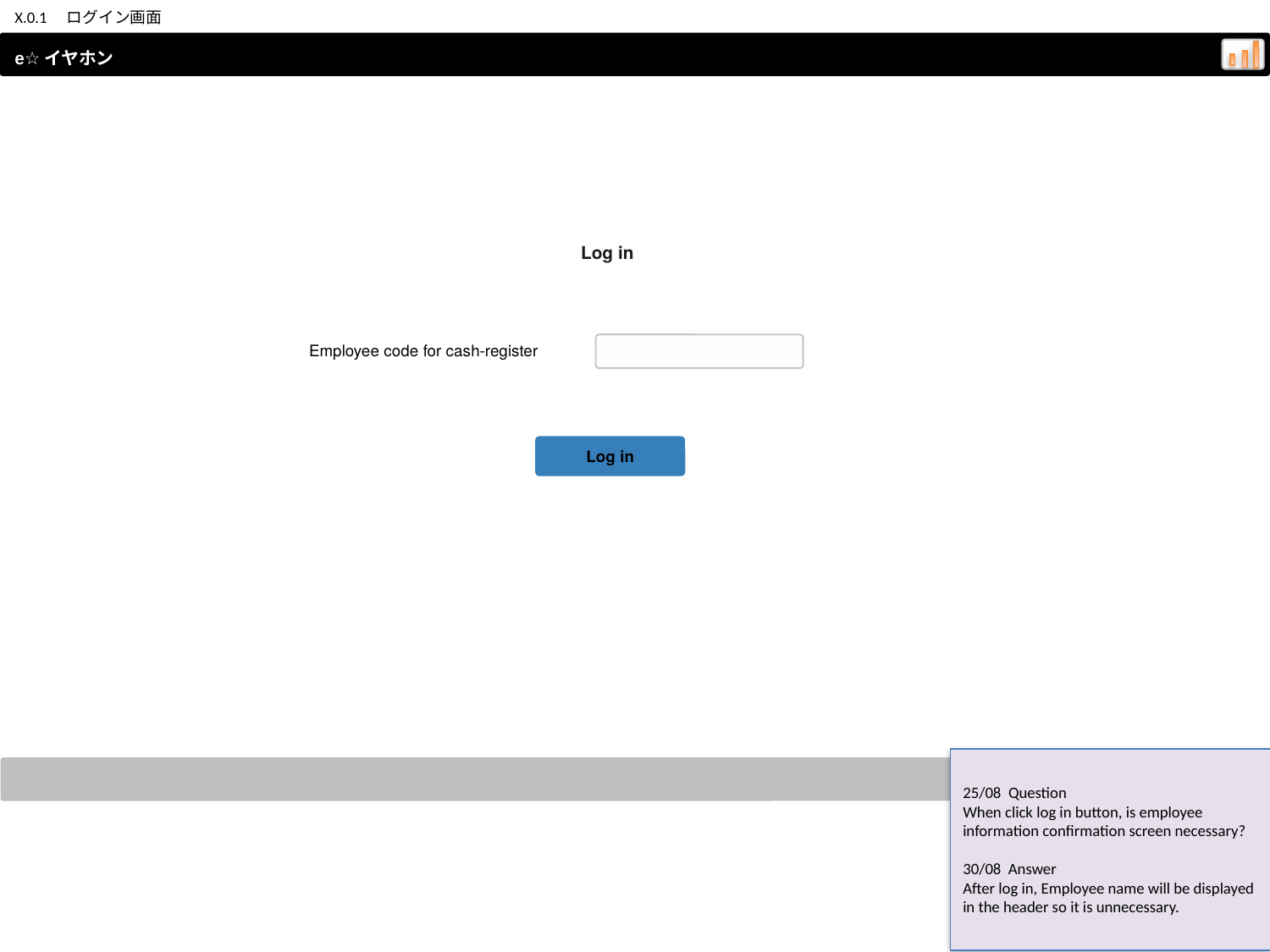

X.0.1　ログイン画面
  e☆イヤホン

Log in

Employee code for cash-register
Log in
25/08  Question
When click log in button, is employee information confirmation screen necessary?

30/08  Answer
After log in, Employee name will be displayed in the header so it is unnecessary.

3